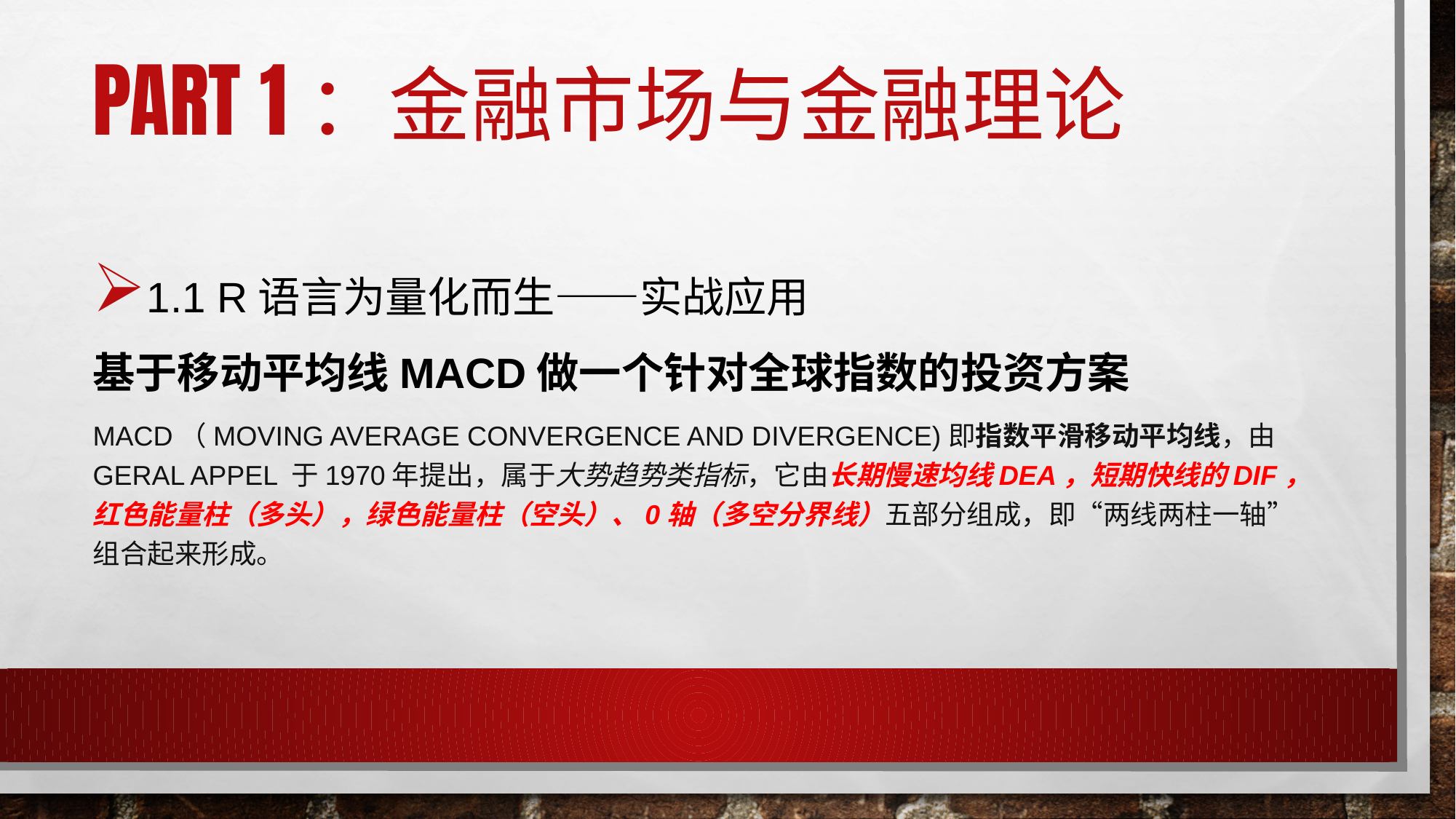

# Part 1：金融市场与金融理论
1.1 R语言为量化而生——实战应用
基于移动平均线MACD做一个针对全球指数的投资方案
MACD（Moving Average Convergence and Divergence)即指数平滑移动平均线，由Geral Appel 于1970年提出，属于大势趋势类指标，它由长期慢速均线DEA，短期快线的DIF，红色能量柱（多头），绿色能量柱（空头）、0轴（多空分界线）五部分组成，即“两线两柱一轴”组合起来形成。